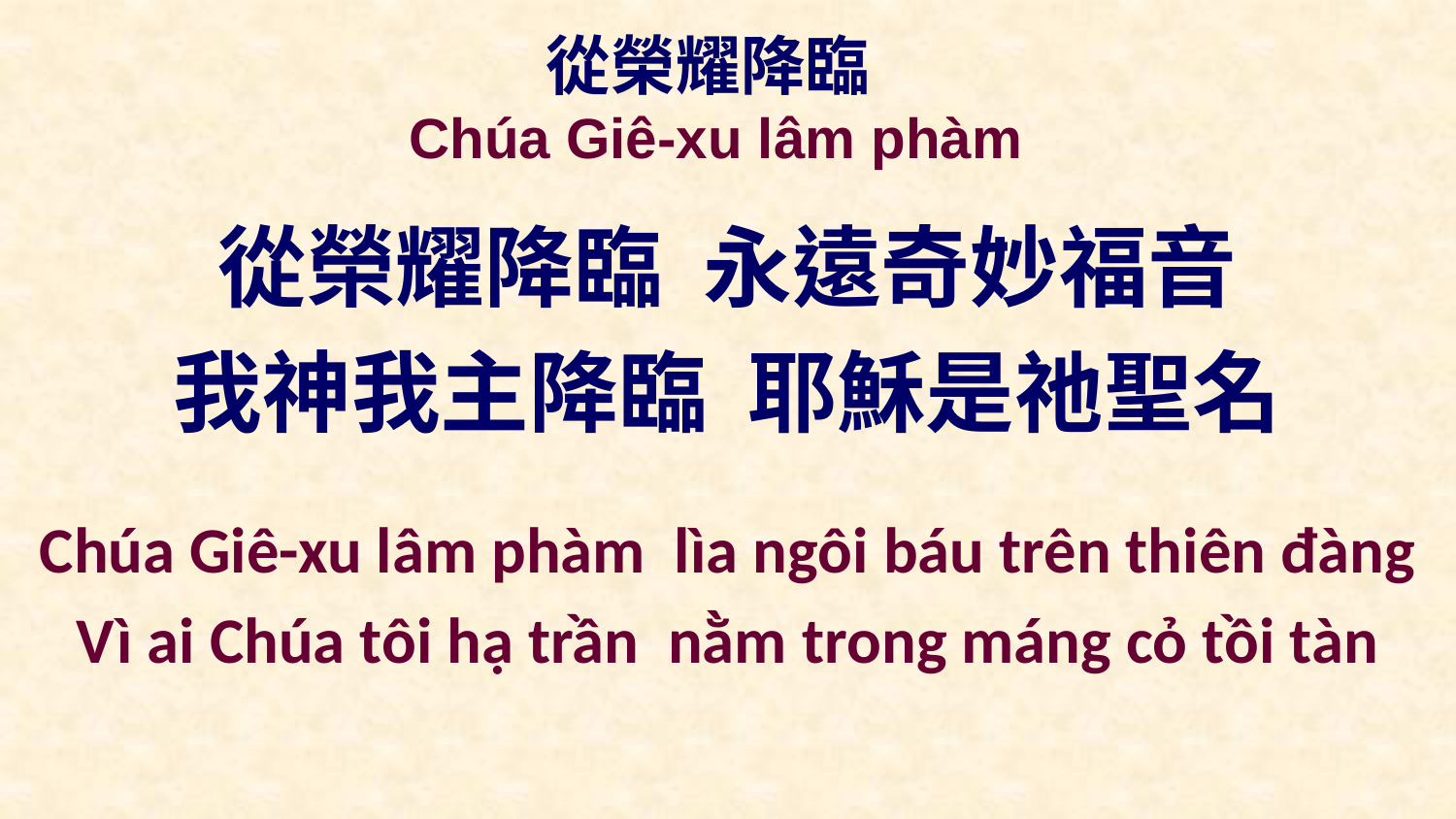

# 從榮耀降臨 Chúa Giê-xu lâm phàm
從榮耀降臨  永遠奇妙福音
我神我主降臨  耶穌是祂聖名
Chúa Giê-xu lâm phàm  lìa ngôi báu trên thiên đàng
Vì ai Chúa tôi hạ trần  nằm trong máng cỏ tồi tàn